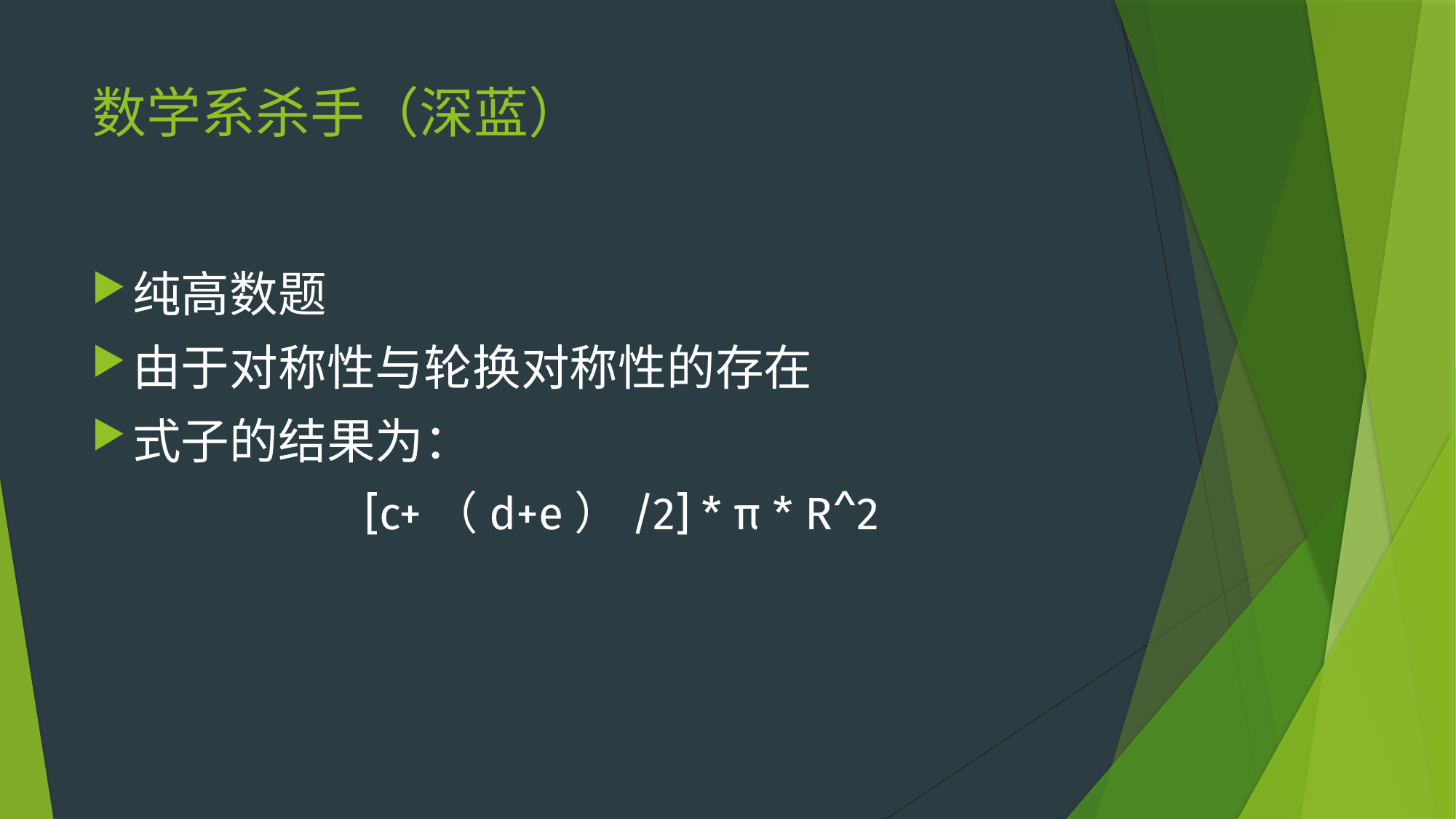

# 数学系杀手（深蓝）
纯高数题
由于对称性与轮换对称性的存在
式子的结果为：
		[c+（d+e）/2] * π * R^2